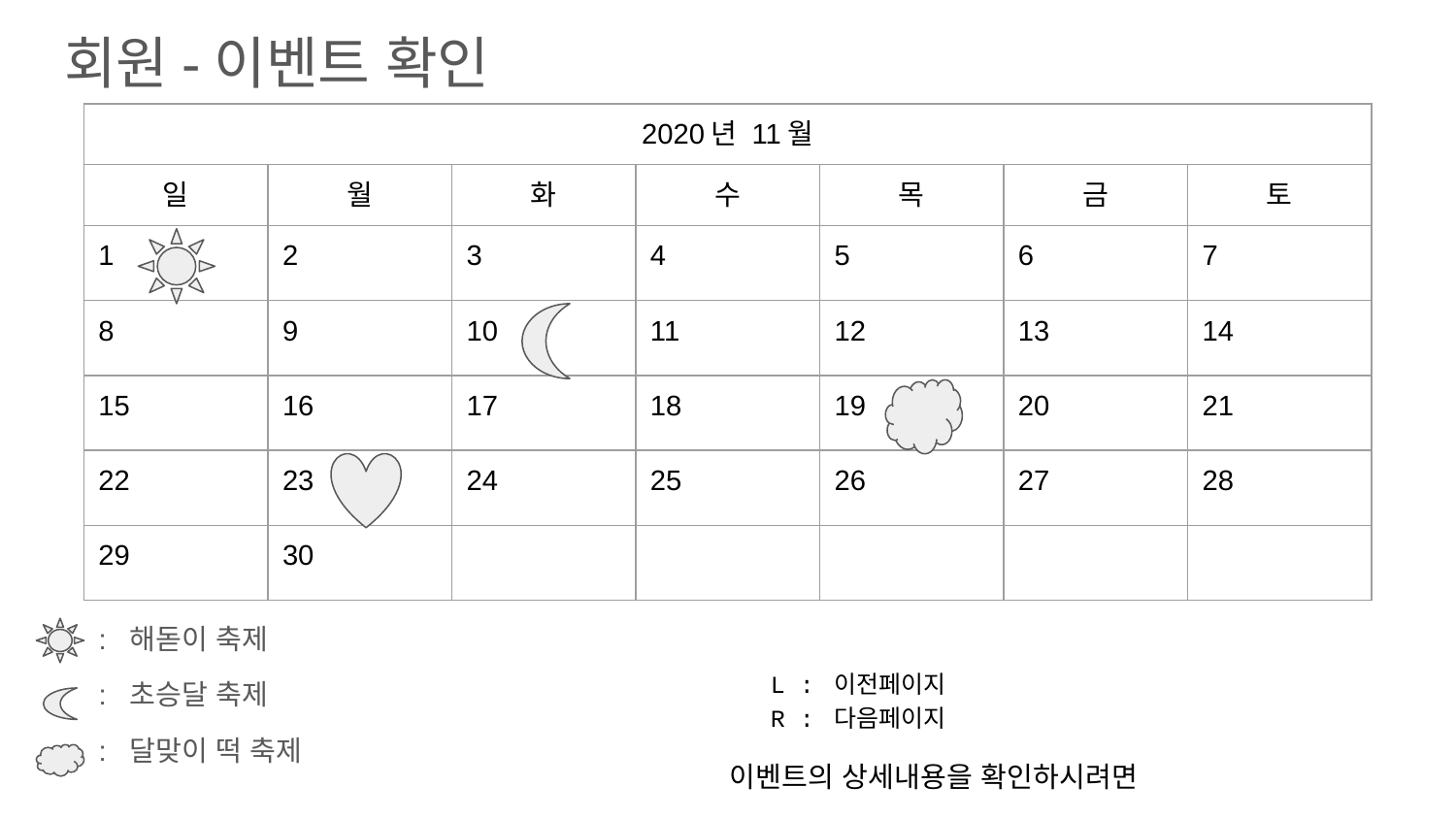

# 회원-이벤트 확인

| 2020년 11월 |  |  |  |  |  |  |
| --- | --- | --- | --- | --- | --- | --- |
| 일 | 월 | 화 | 수 | 목 | 금 | 토 |
| 1 | 2 | 3 | 4 | 5 | 6 | 7 |
| 8 | 9 | 10 | 11 | 12 | 13 | 14 |
| 15 | 16 | 17 | 18 | 19 | 20 | 21 |
| 22 | 23 | 24 | 25 | 26 | 27 | 28 |
| 29 | 30 |  |  |  |  |  |

:  해돋이 축제
:  초승달 축제
:  달맞이 떡 축제

L : 이전페이지
R : 다음페이지

이벤트의 상세내용을 확인하시려면